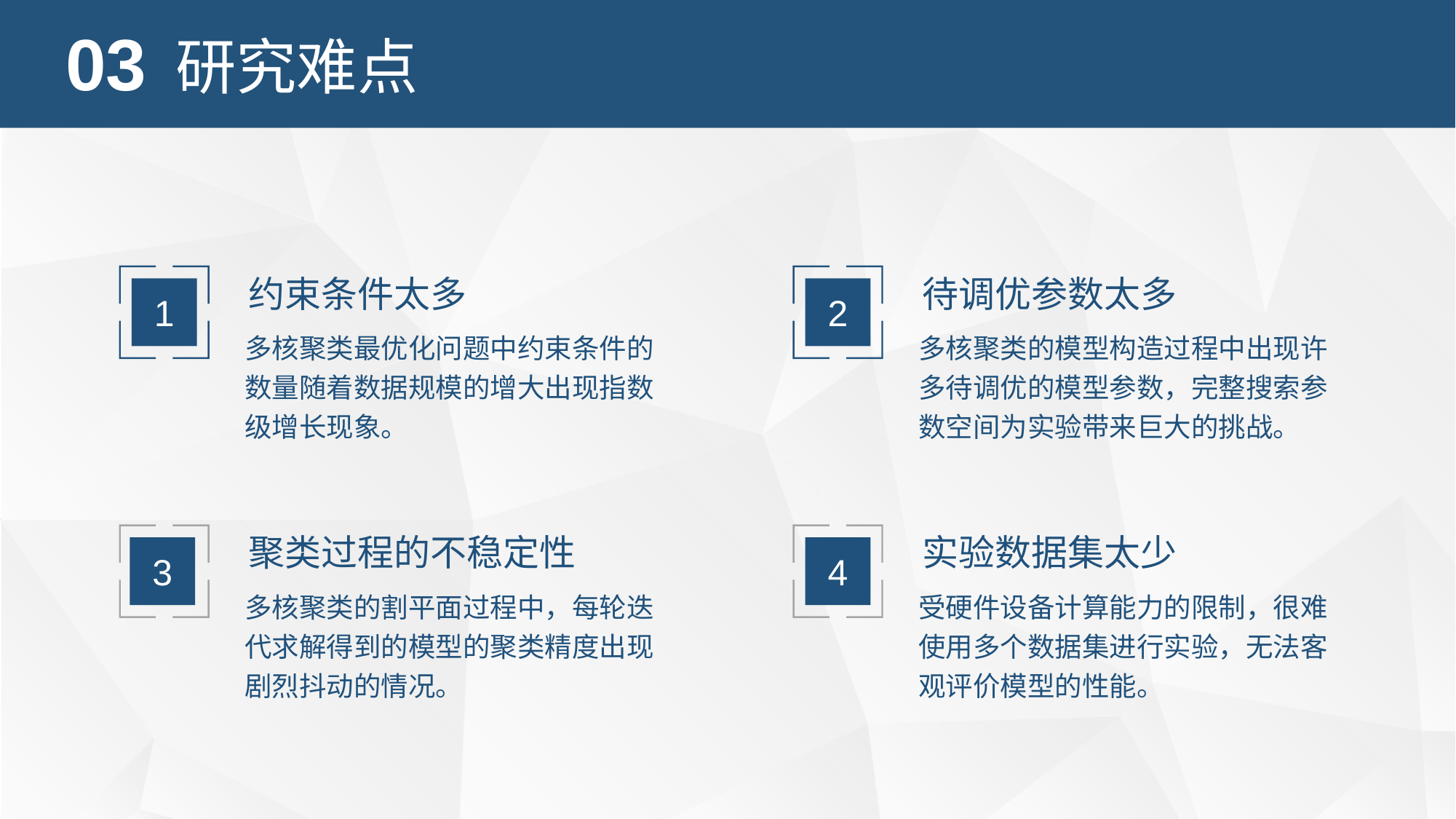

03
研究难点

约束条件太多

待调优参数太多
1
2
多核聚类最优化问题中约束条件的数量随着数据规模的增大出现指数级增长现象。
多核聚类的模型构造过程中出现许多待调优的模型参数，完整搜索参数空间为实验带来巨大的挑战。

聚类过程的不稳定性

实验数据集太少
4
3
多核聚类的割平面过程中，每轮迭代求解得到的模型的聚类精度出现剧烈抖动的情况。
受硬件设备计算能力的限制，很难使用多个数据集进行实验，无法客观评价模型的性能。